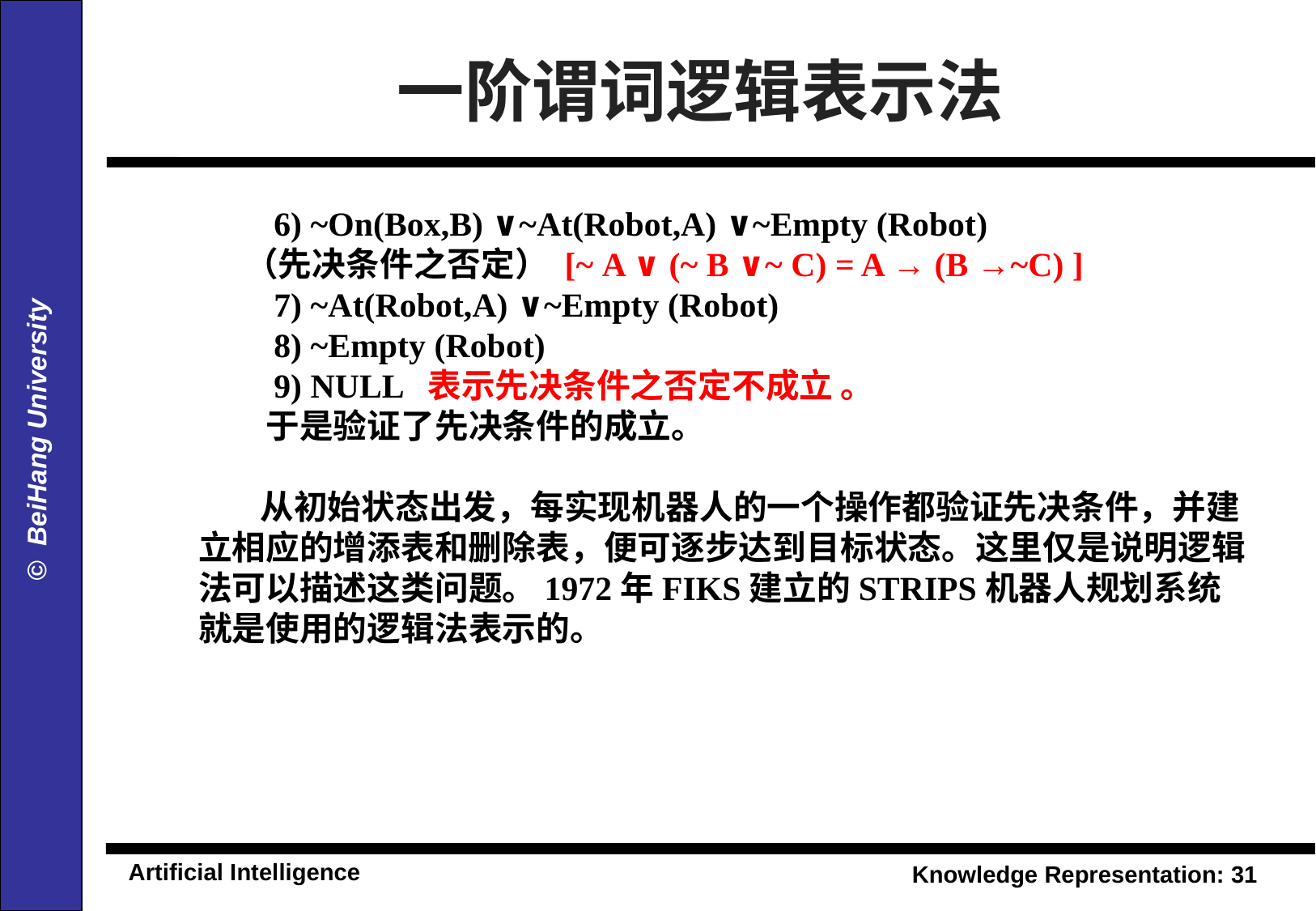

一阶谓词逻辑表示法
　　6) ~On(Box,B) ∨~At(Robot,A) ∨~Empty (Robot)
     （先决条件之否定） [~ A ∨ (~ B ∨~ C) = A → (B →~C) ]
　　7) ~At(Robot,A) ∨~Empty (Robot)
　　8) ~Empty (Robot)
　　9) NULL  表示先决条件之否定不成立 。
　　于是验证了先决条件的成立。
       从初始状态出发，每实现机器人的一个操作都验证先决条件，并建立相应的增添表和删除表，便可逐步达到目标状态。这里仅是说明逻辑法可以描述这类问题。1972年FIKS建立的STRIPS机器人规划系统就是使用的逻辑法表示的。